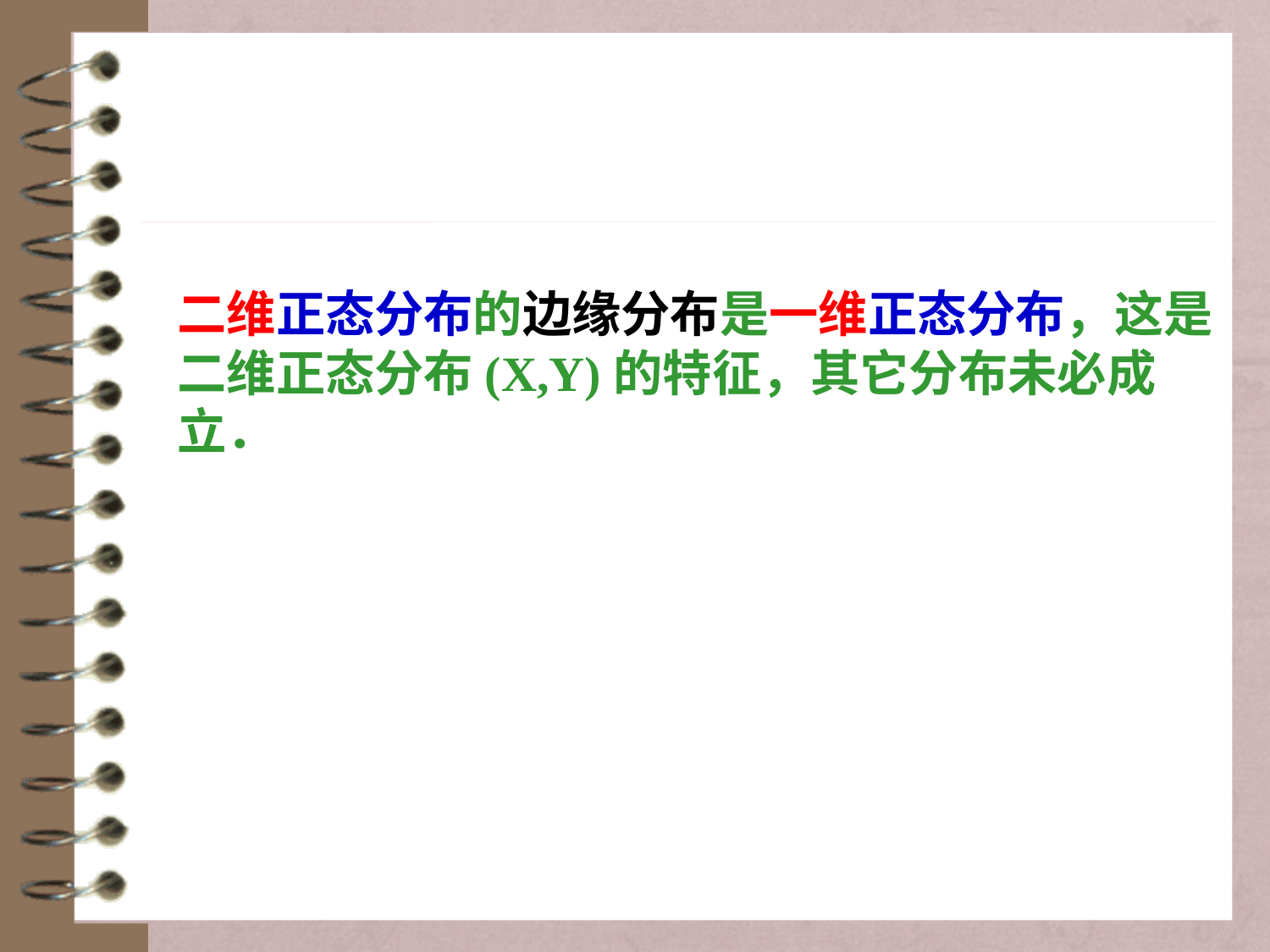

二维正态分布的边缘分布是一维正态分布，这是 二维正态分布(X,Y)的特征，其它分布未必成立．